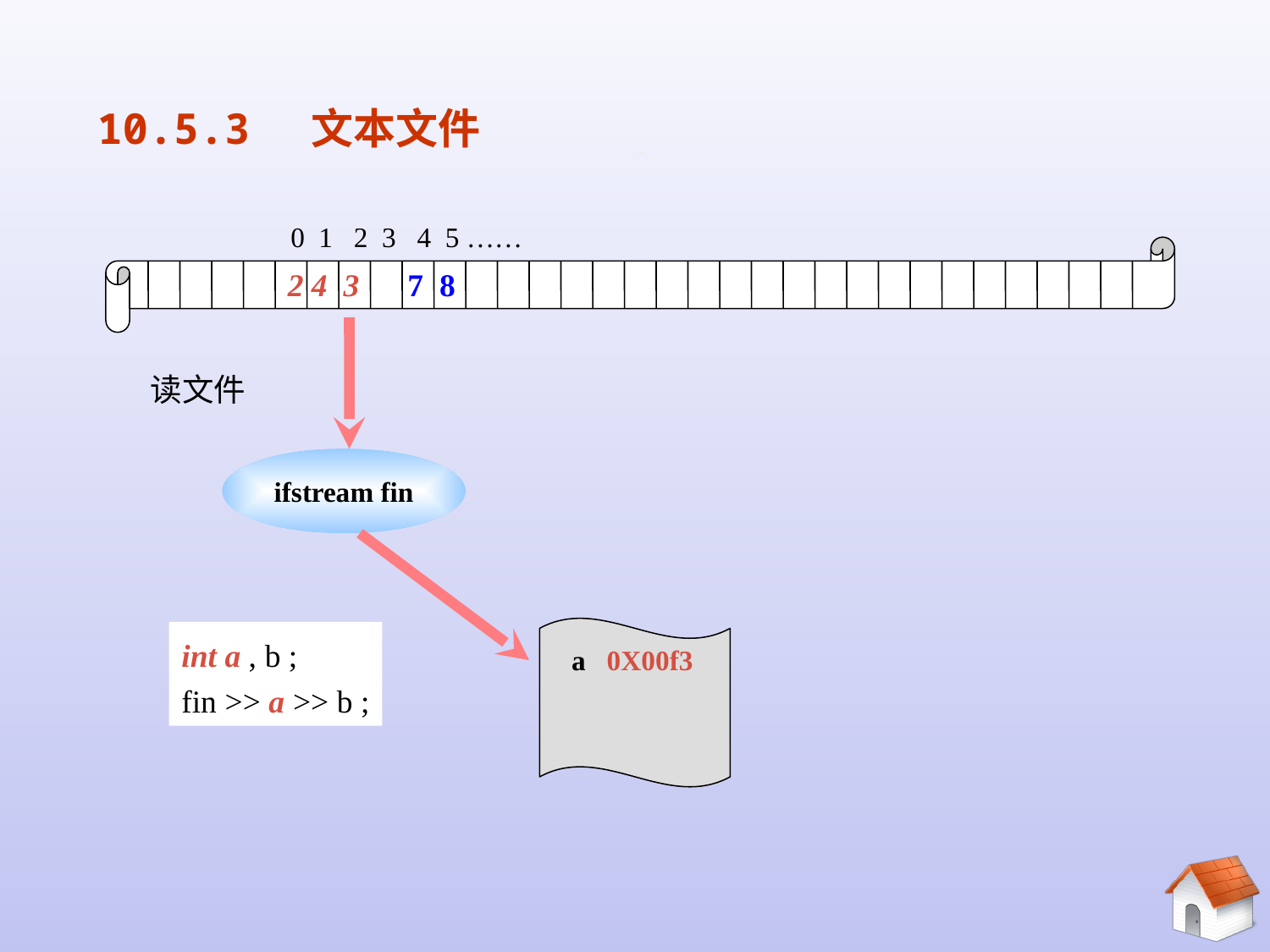

# 10.5.3  文本文件
10.5.3  文本文件
0  1   2  3   4  5 ……

2 4  3      7  8

读文件
ifstream fin

int a , b ;
fin >> a >> b ;
a   0X00f3